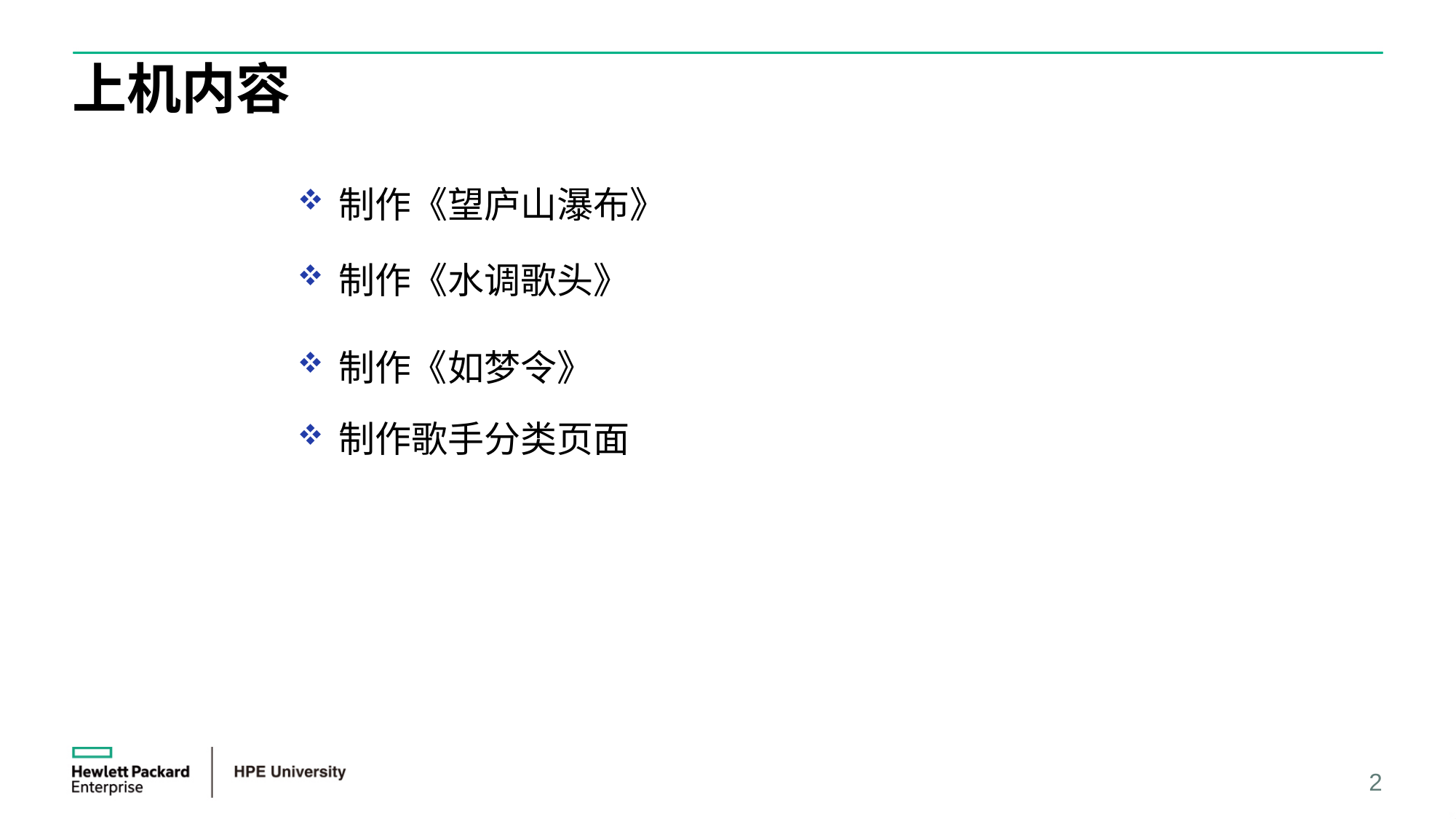

# 上机内容
制作《望庐山瀑布》
制作《水调歌头》
制作《如梦令》
制作歌手分类页面
2